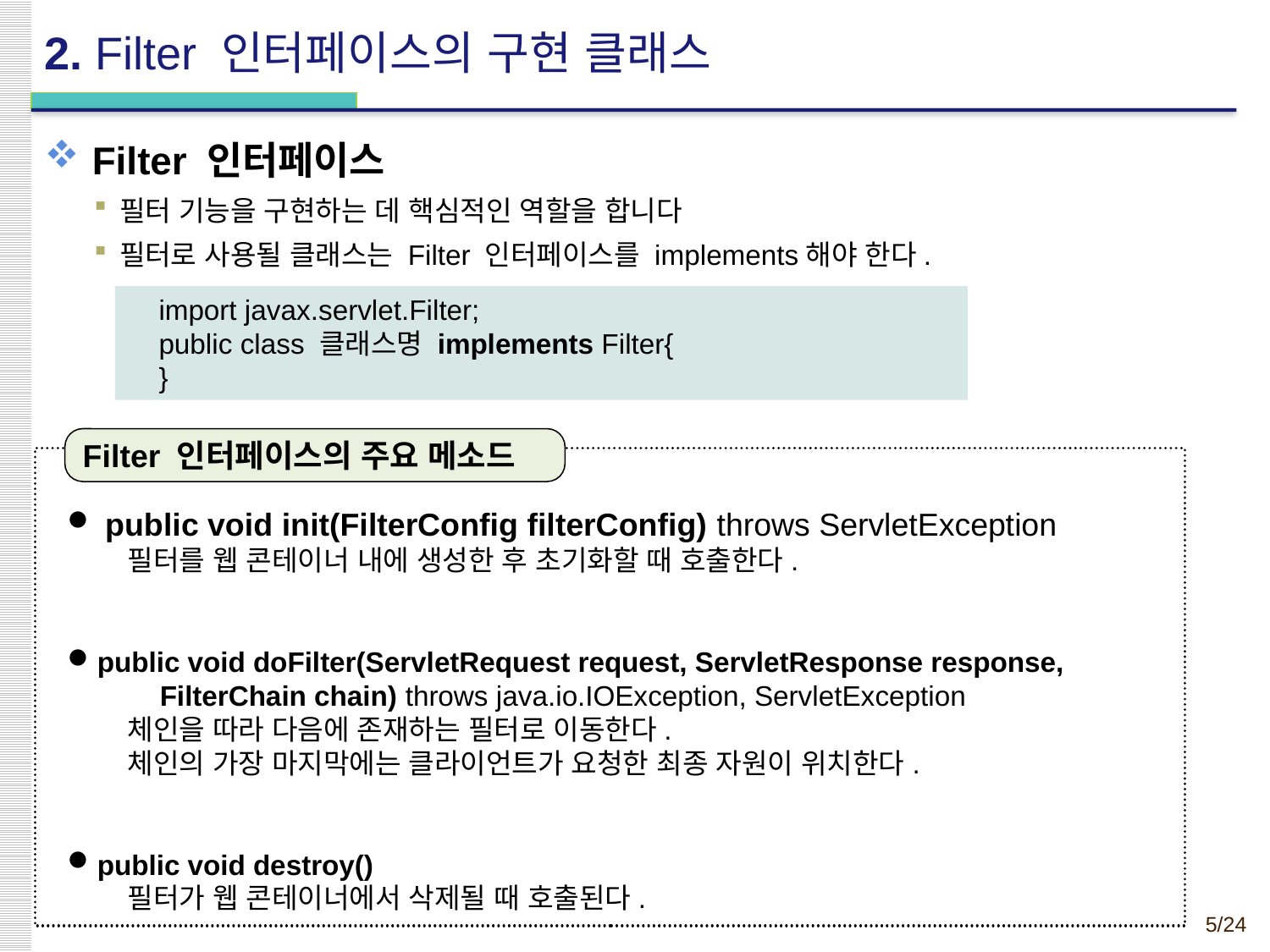

# 2. Filter 인터페이스의 구현 클래스
Filter 인터페이스
필터 기능을 구현하는 데 핵심적인 역할을 합니다
필터로 사용될 클래스는 Filter 인터페이스를 implements해야 한다.

    import javax.servlet.Filter;
    public class 클래스명 implements Filter{
    }
Filter 인터페이스의 주요 메소드

 public void init(FilterConfig filterConfig) throws ServletException
   필터를 웹 콘테이너 내에 생성한 후 초기화할 때 호출한다.
public void doFilter(ServletRequest request, ServletResponse response,
        FilterChain chain) throws java.io.IOException, ServletException
   체인을 따라 다음에 존재하는 필터로 이동한다.
   체인의 가장 마지막에는 클라이언트가 요청한 최종 자원이 위치한다.
public void destroy()
   필터가 웹 콘테이너에서 삭제될 때 호출된다.